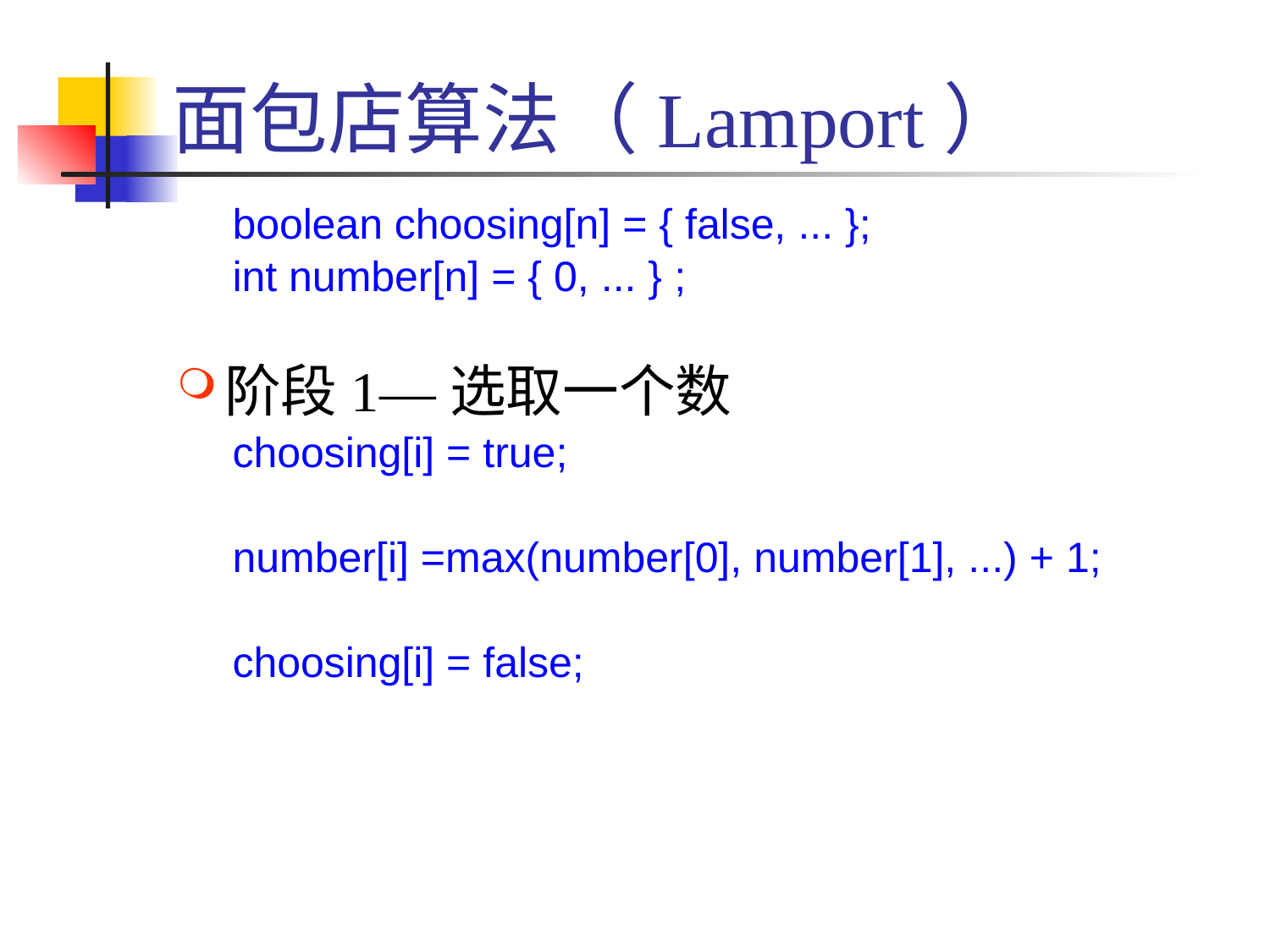

# 面包店算法（Lamport）
boolean choosing[n] = { false, ... };
int number[n] = { 0, ... } ;

阶段1—选取一个数
choosing[i] = true;

number[i] =max(number[0], number[1], ...) + 1;

choosing[i] = false;